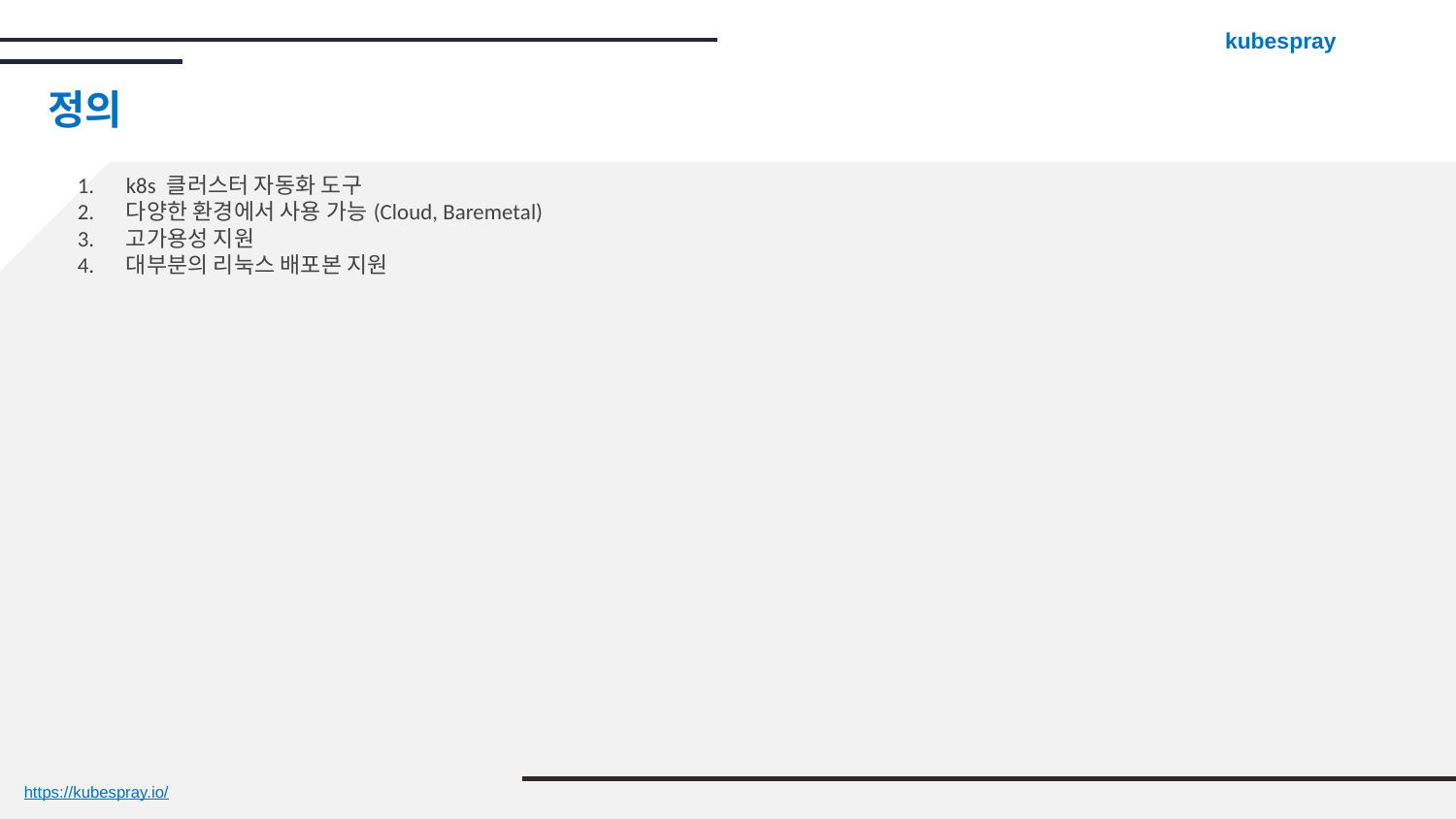

kubespray
# 정의
k8s 클러스터 자동화 도구
다양한 환경에서 사용 가능(Cloud, Baremetal)
고가용성 지원
대부분의 리눅스 배포본 지원

https://kubespray.io/